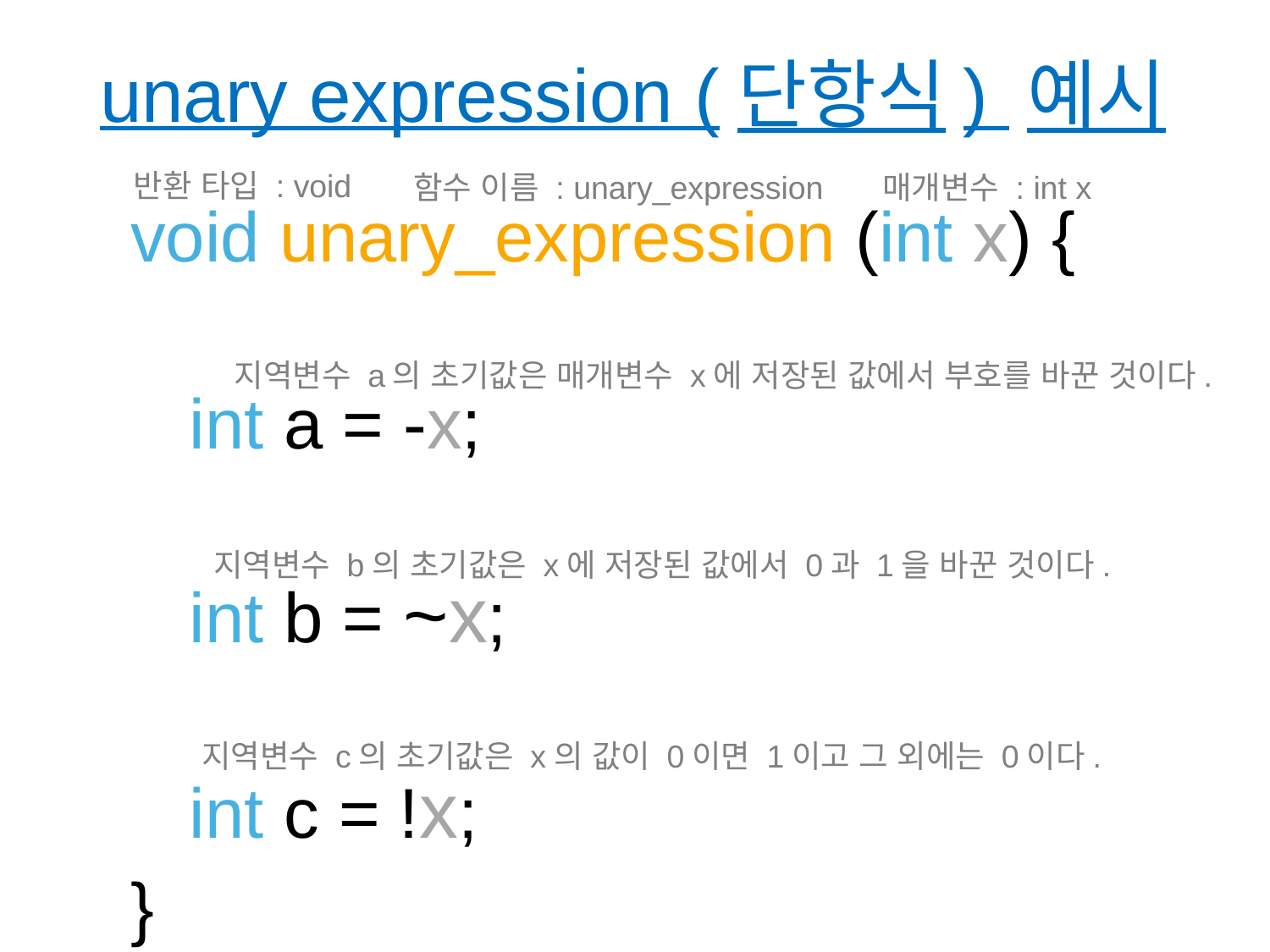

# unary expression (단항식) 예시
반환 타입 : void
함수 이름 : unary_expression
매개변수 : int x
void unary_expression (int x) {

   int a = -x;

   int b = ~x;

   int c = !x;
}
지역변수 a의 초기값은 매개변수 x에 저장된 값에서 부호를 바꾼 것이다.
지역변수 b의 초기값은 x에 저장된 값에서 0과 1을 바꾼 것이다.
지역변수 c의 초기값은 x의 값이 0이면 1이고 그 외에는 0이다.